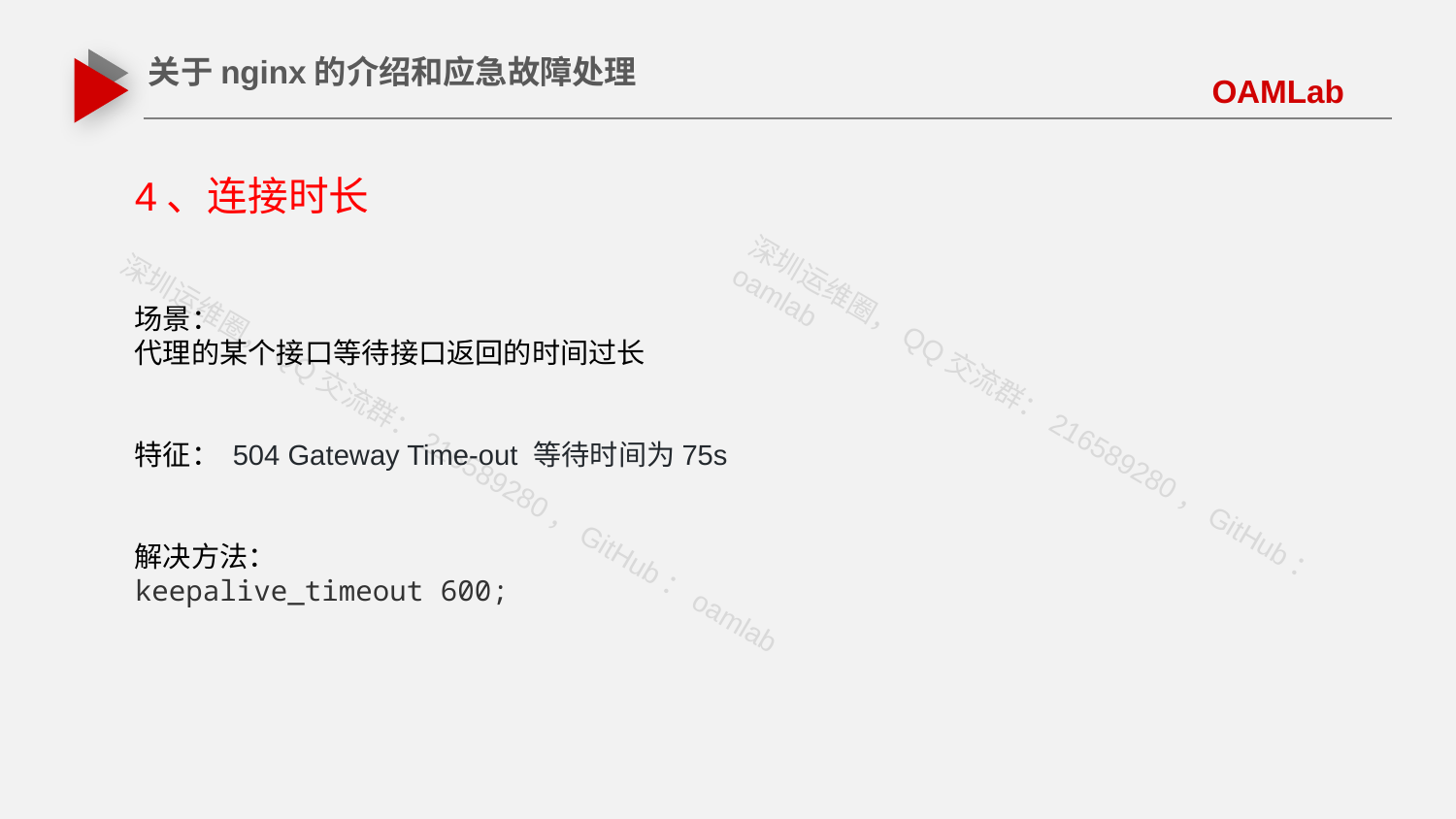

关于nginx的介绍和应急故障处理
4、连接时长
场景：
代理的某个接口等待接口返回的时间过长

特征： 504 Gateway Time-out 等待时间为75s

解决方法：
keepalive_timeout 600;